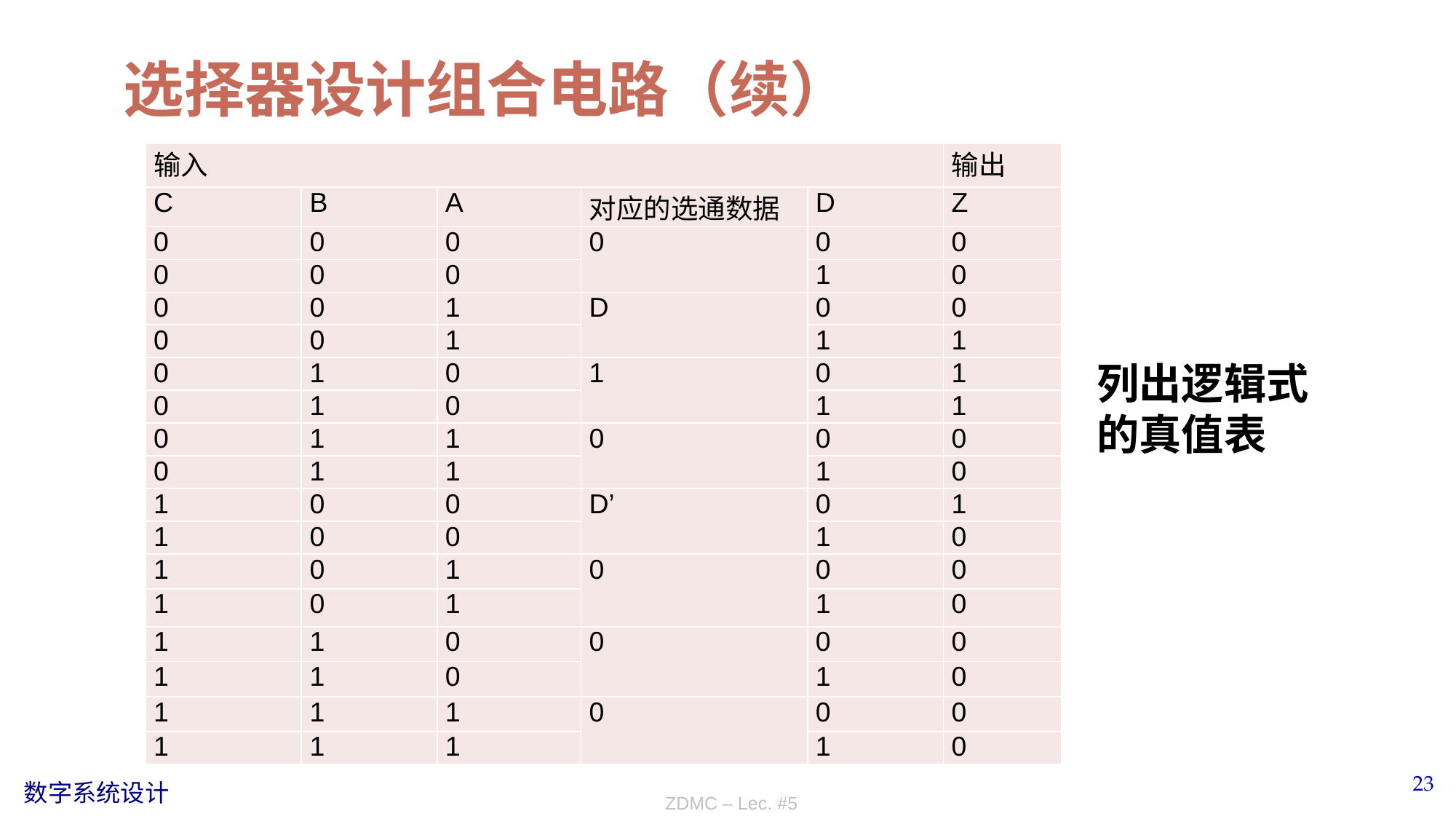

# 选择器设计组合电路（续）
| 输入 |  |  |  |  | 输出 |
| --- | --- | --- | --- | --- | --- |
| C | B | A | 对应的选通数据 | D | Z |
| 0 | 0 | 0 | 0 | 0 | 0 |
| 0 | 0 | 0 |  | 1 | 0 |
| 0 | 0 | 1 | D | 0 | 0 |
| 0 | 0 | 1 |  | 1 | 1 |
| 0 | 1 | 0 | 1 | 0 | 1 |
| 0 | 1 | 0 |  | 1 | 1 |
| 0 | 1 | 1 | 0 | 0 | 0 |
| 0 | 1 | 1 |  | 1 | 0 |
| 1 | 0 | 0 | D’ | 0 | 1 |
| 1 | 0 | 0 |  | 1 | 0 |
| 1 | 0 | 1 | 0 | 0 | 0 |
| 1 | 0 | 1 |  | 1 | 0 |
| 1 | 1 | 0 | 0 | 0 | 0 |
| 1 | 1 | 0 |  | 1 | 0 |
| 1 | 1 | 1 | 0 | 0 | 0 |
| 1 | 1 | 1 |  | 1 | 0 |
列出逻辑式的真值表

ZDMC – Lec. #5
23